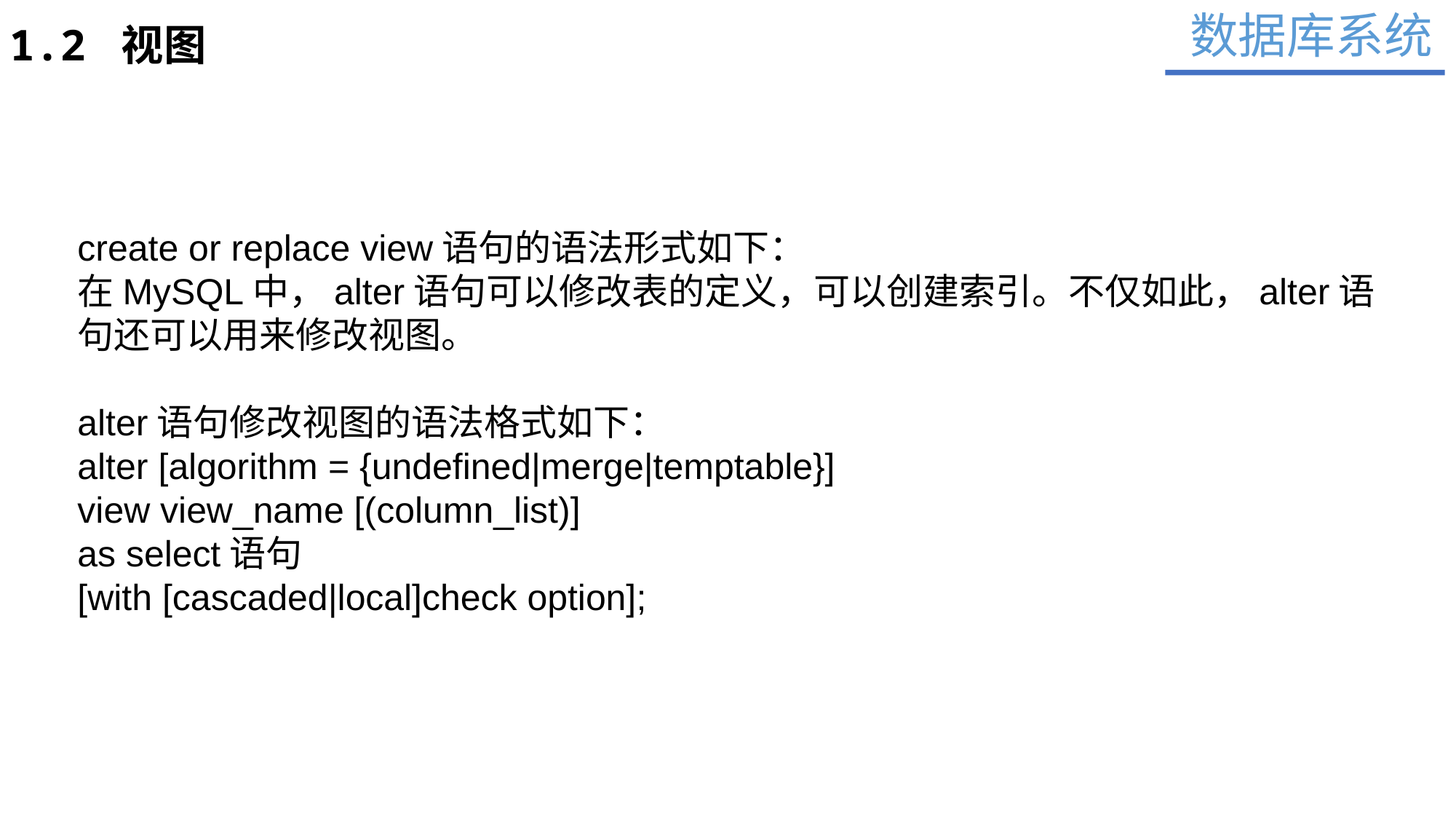

数据库系统
1.2 视图

create or replace view语句的语法形式如下：
在MySQL中，alter语句可以修改表的定义，可以创建索引。不仅如此，alter语句还可以用来修改视图。

alter语句修改视图的语法格式如下：
alter [algorithm = {undefined|merge|temptable}]
view view_name [(column_list)]
as select语句
[with [cascaded|local]check option];